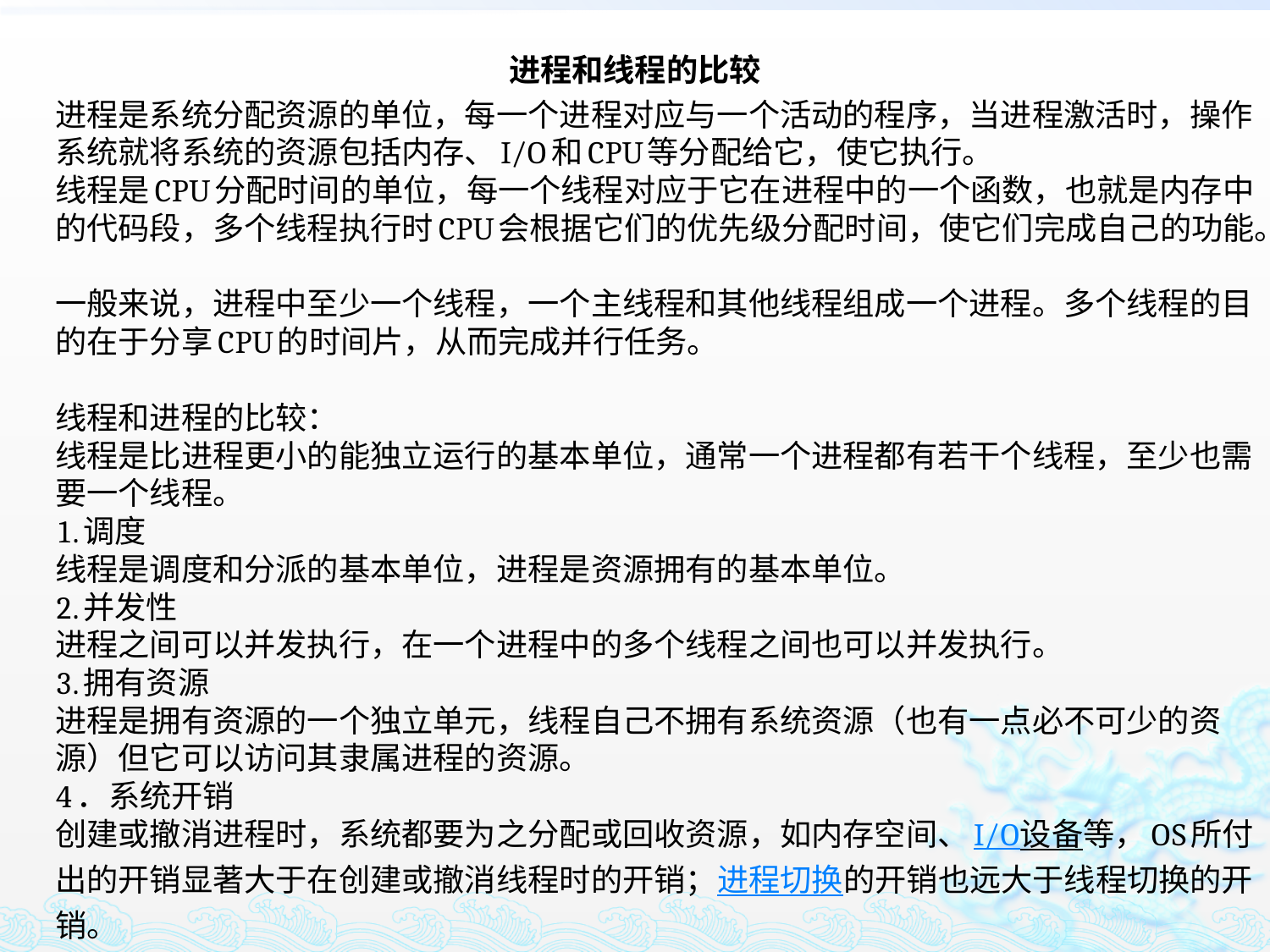

进程和线程的比较
	进程是系统分配资源的单位，每一个进程对应与一个活动的程序，当进程激活时，操作系统就将系统的资源包括内存、I/O和CPU等分配给它，使它执行。
线程是CPU分配时间的单位，每一个线程对应于它在进程中的一个函数，也就是内存中的代码段，多个线程执行时CPU会根据它们的优先级分配时间，使它们完成自己的功能。
一般来说，进程中至少一个线程，一个主线程和其他线程组成一个进程。多个线程的目的在于分享CPU的时间片，从而完成并行任务。
线程和进程的比较：
线程是比进程更小的能独立运行的基本单位，通常一个进程都有若干个线程，至少也需要一个线程。
1.调度
线程是调度和分派的基本单位，进程是资源拥有的基本单位。
2.并发性
进程之间可以并发执行，在一个进程中的多个线程之间也可以并发执行。
3.拥有资源
进程是拥有资源的一个独立单元，线程自己不拥有系统资源（也有一点必不可少的资源）但它可以访问其隶属进程的资源。
4．系统开销
创建或撤消进程时，系统都要为之分配或回收资源，如内存空间、I/O设备等，OS所付出的开销显著大于在创建或撤消线程时的开销；进程切换的开销也远大于线程切换的开销。